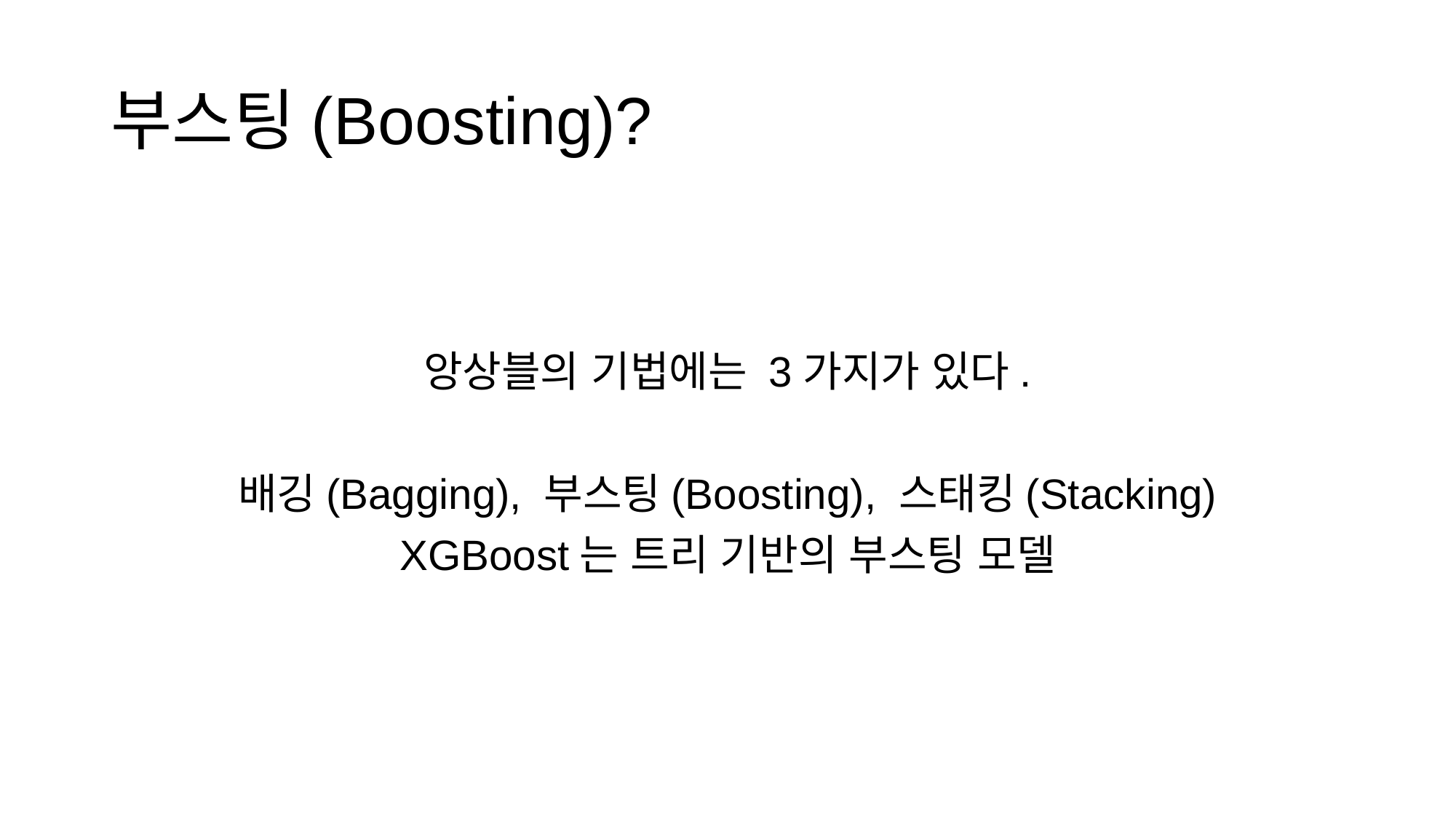

# 부스팅(Boosting)?

앙상블의 기법에는 3가지가 있다.

배깅(Bagging), 부스팅(Boosting), 스태킹(Stacking)
XGBoost는 트리 기반의 부스팅 모델